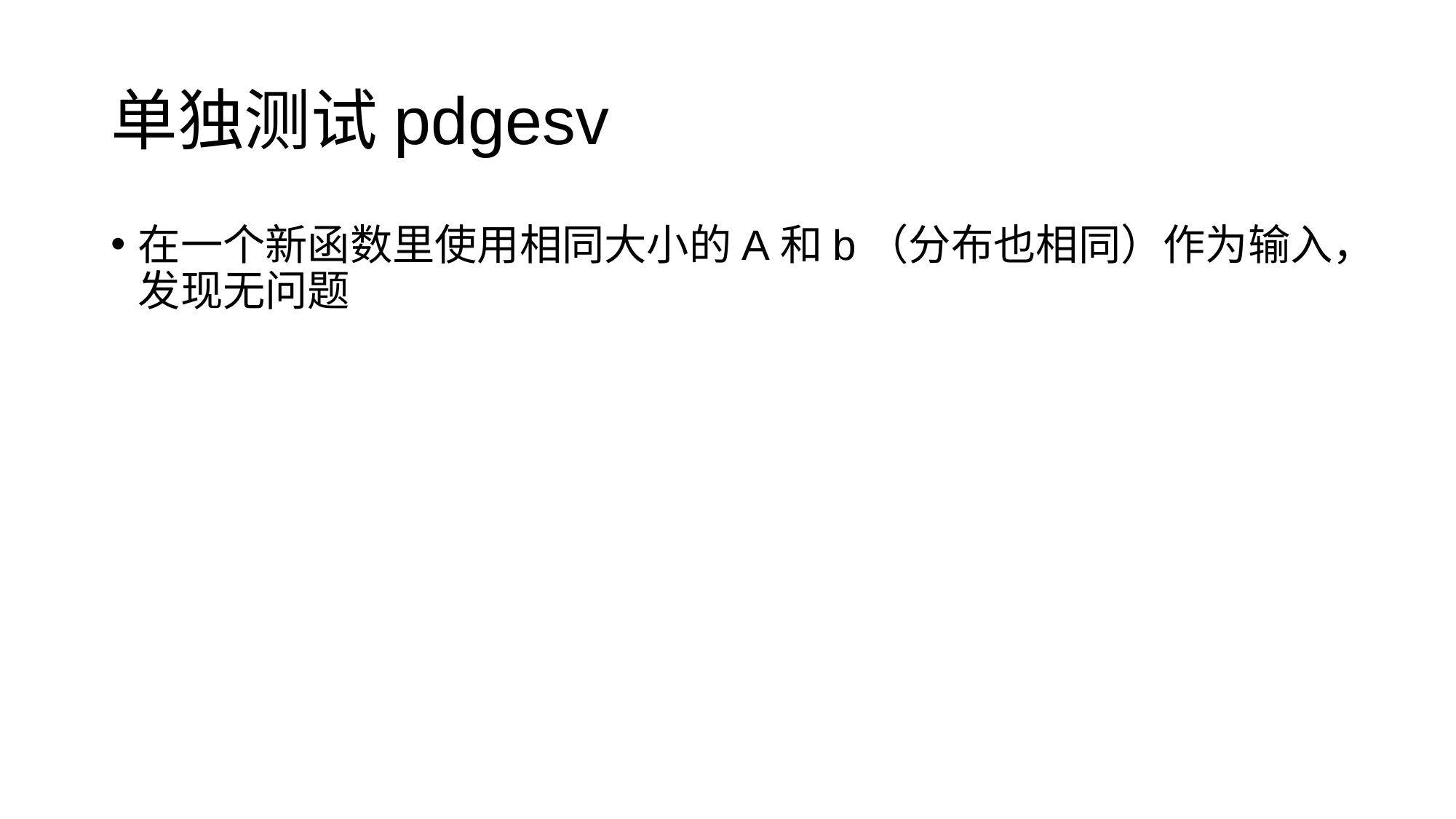

# 单独测试pdgesv
在一个新函数里使用相同大小的A和b（分布也相同）作为输入，发现无问题